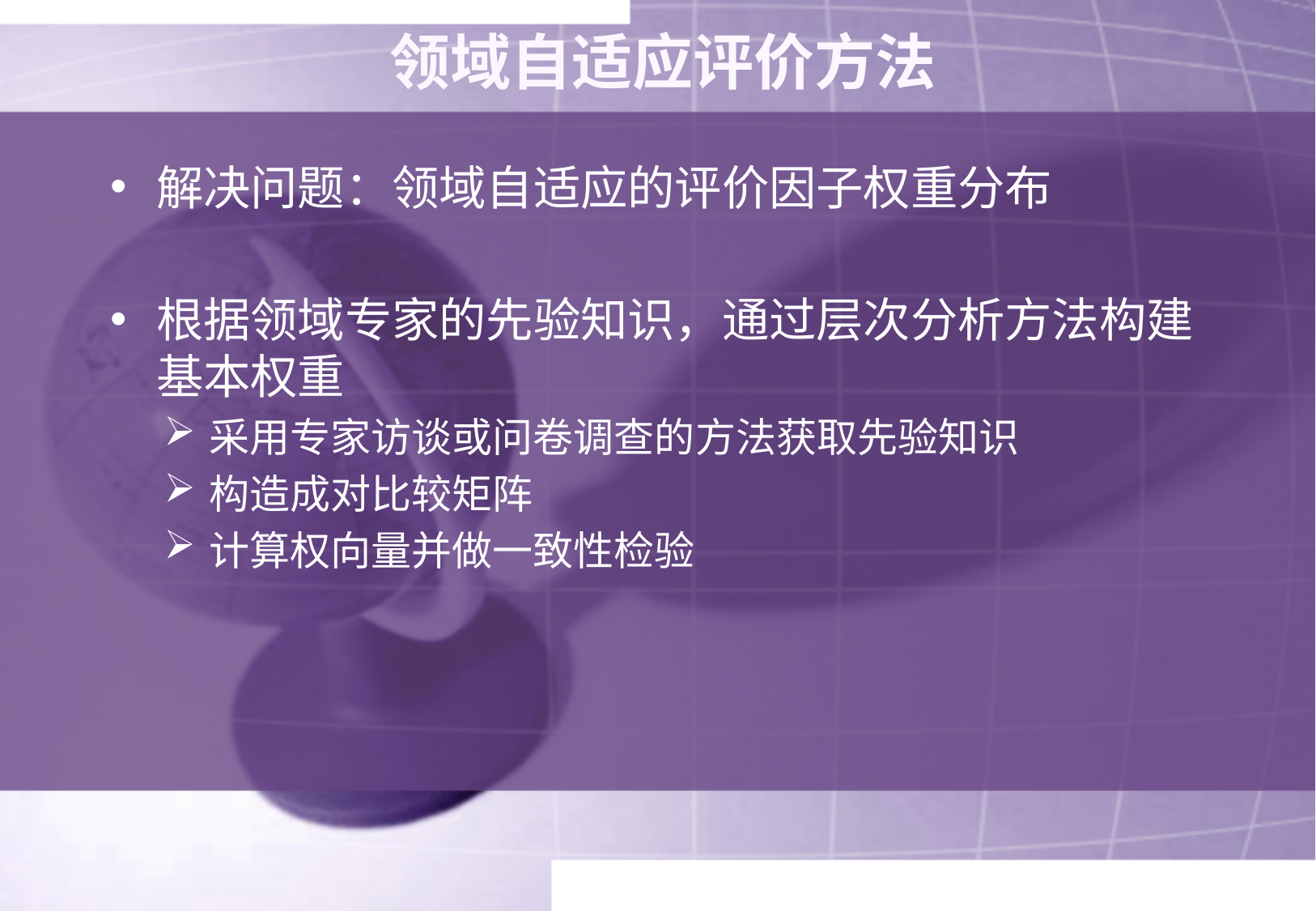

# 领域自适应评价方法
解决问题：领域自适应的评价因子权重分布

根据领域专家的先验知识，通过层次分析方法构建基本权重
采用专家访谈或问卷调查的方法获取先验知识
构造成对比较矩阵
计算权向量并做一致性检验